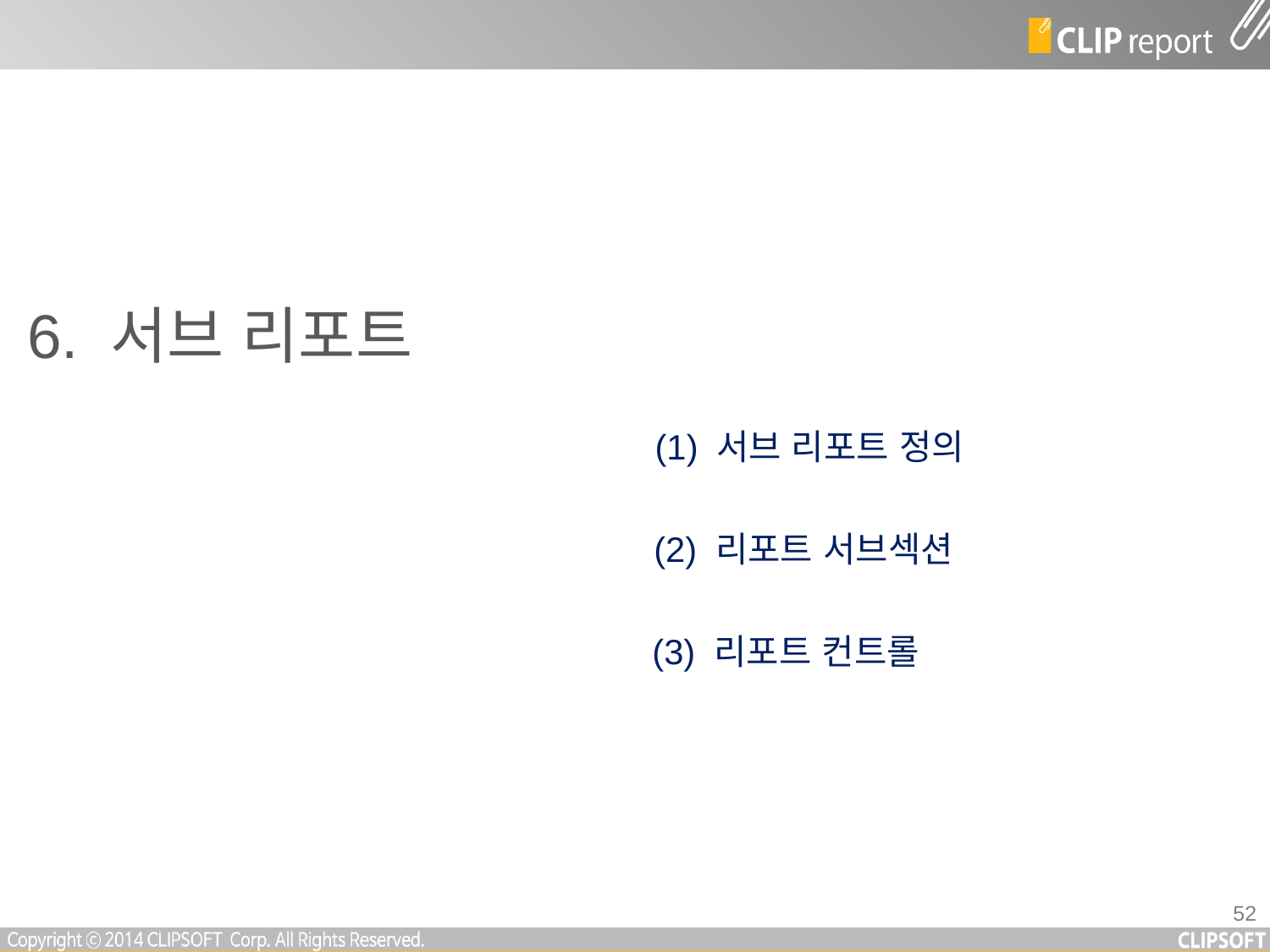

6. 서브 리포트
(1) 서브 리포트 정의
(2) 리포트 서브섹션
(3) 리포트 컨트롤